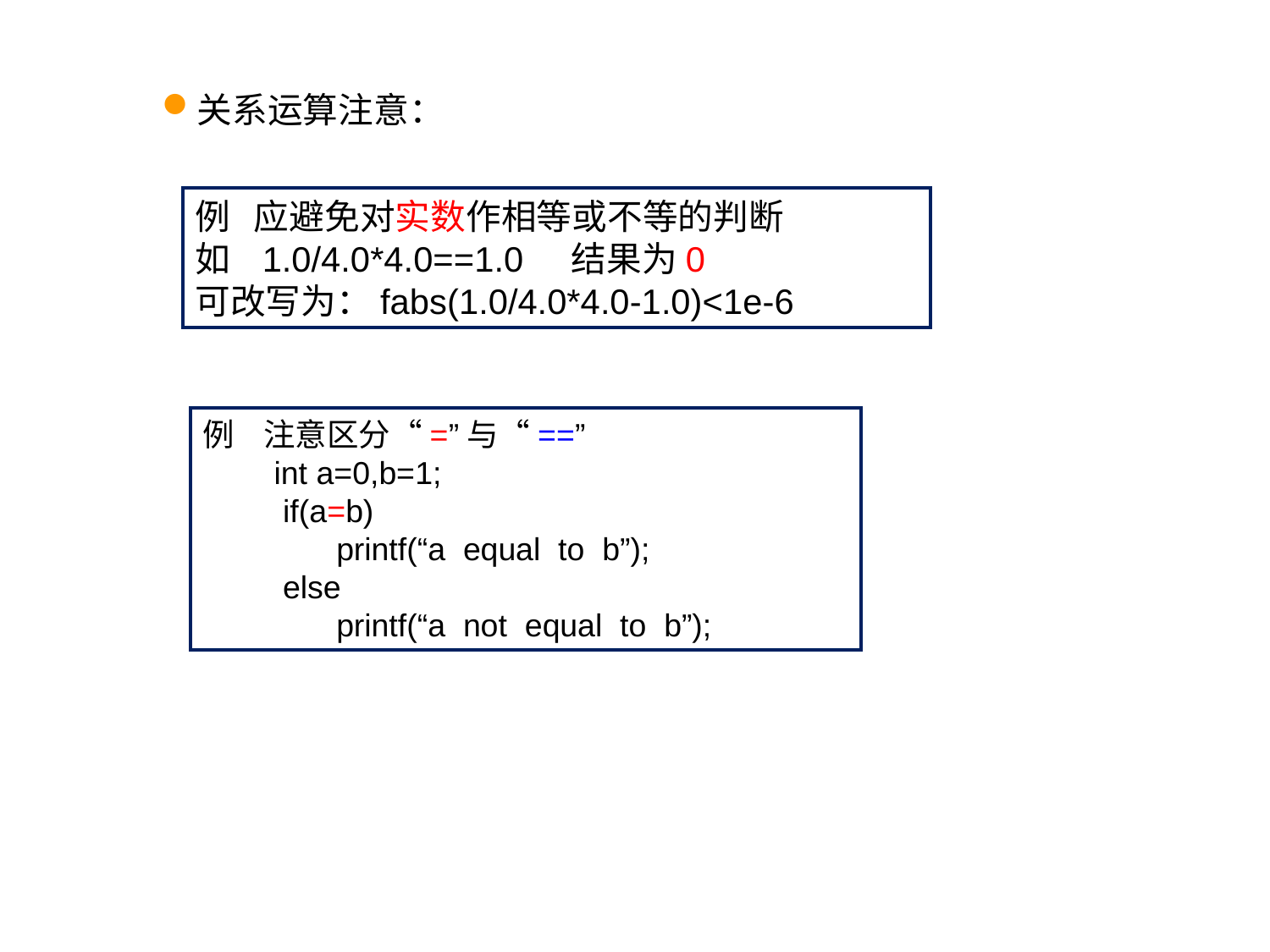

关系运算注意：
例   应避免对实数作相等或不等的判断
如   1.0/4.0*4.0==1.0    结果为0
可改写为：fabs(1.0/4.0*4.0-1.0)<1e-6
例    注意区分“=”与“==”
        int a=0,b=1;
         if(a=b)
               printf(“a  equal  to  b”);
         else
               printf(“a  not  equal  to  b”);